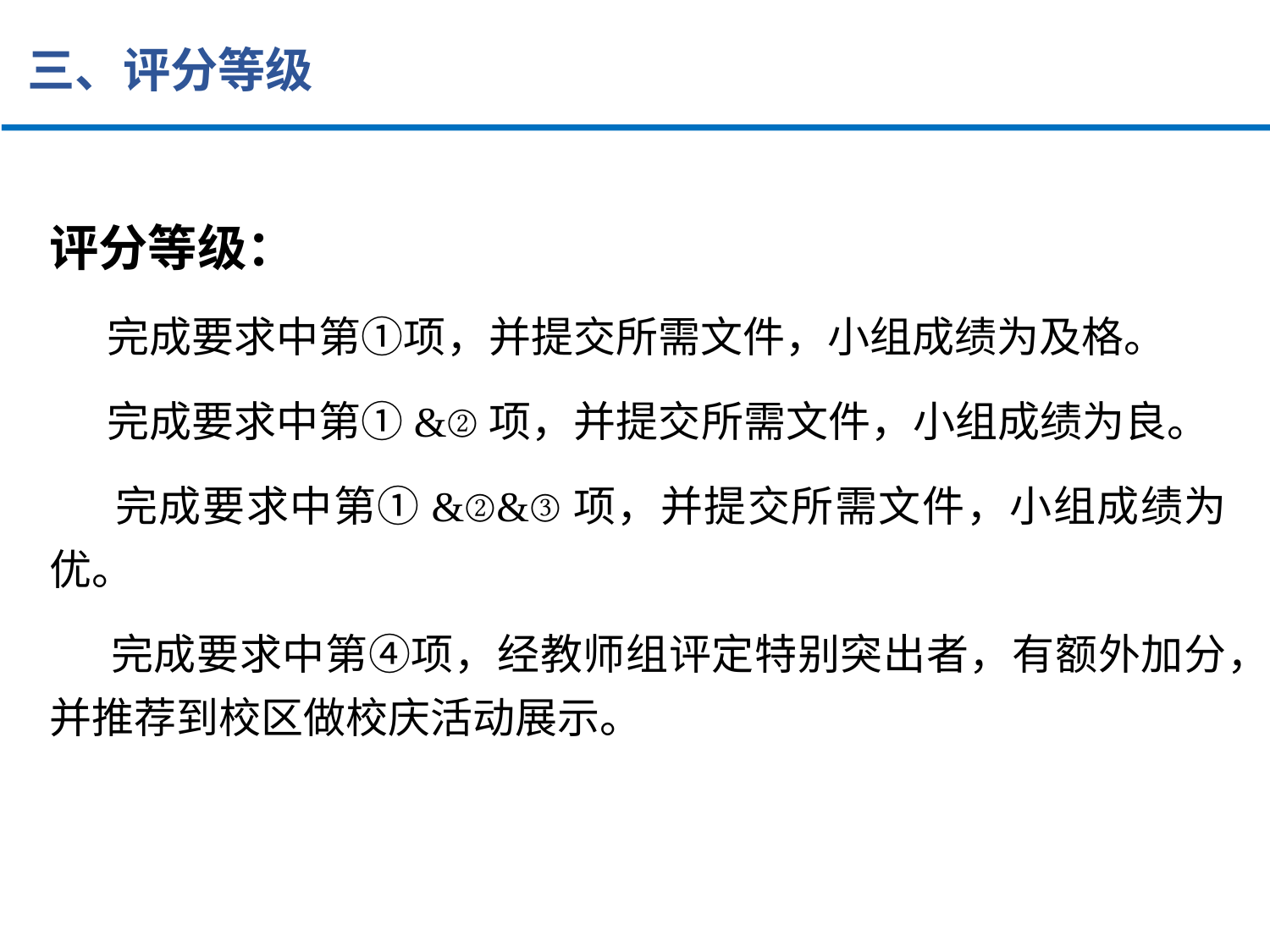

三、评分等级

评分等级：
     完成要求中第①项，并提交所需文件，小组成绩为及格。
     完成要求中第①&②项，并提交所需文件，小组成绩为良。
     完成要求中第①&②&③项，并提交所需文件，小组成绩为优。
     完成要求中第④项，经教师组评定特别突出者，有额外加分，并推荐到校区做校庆活动展示。